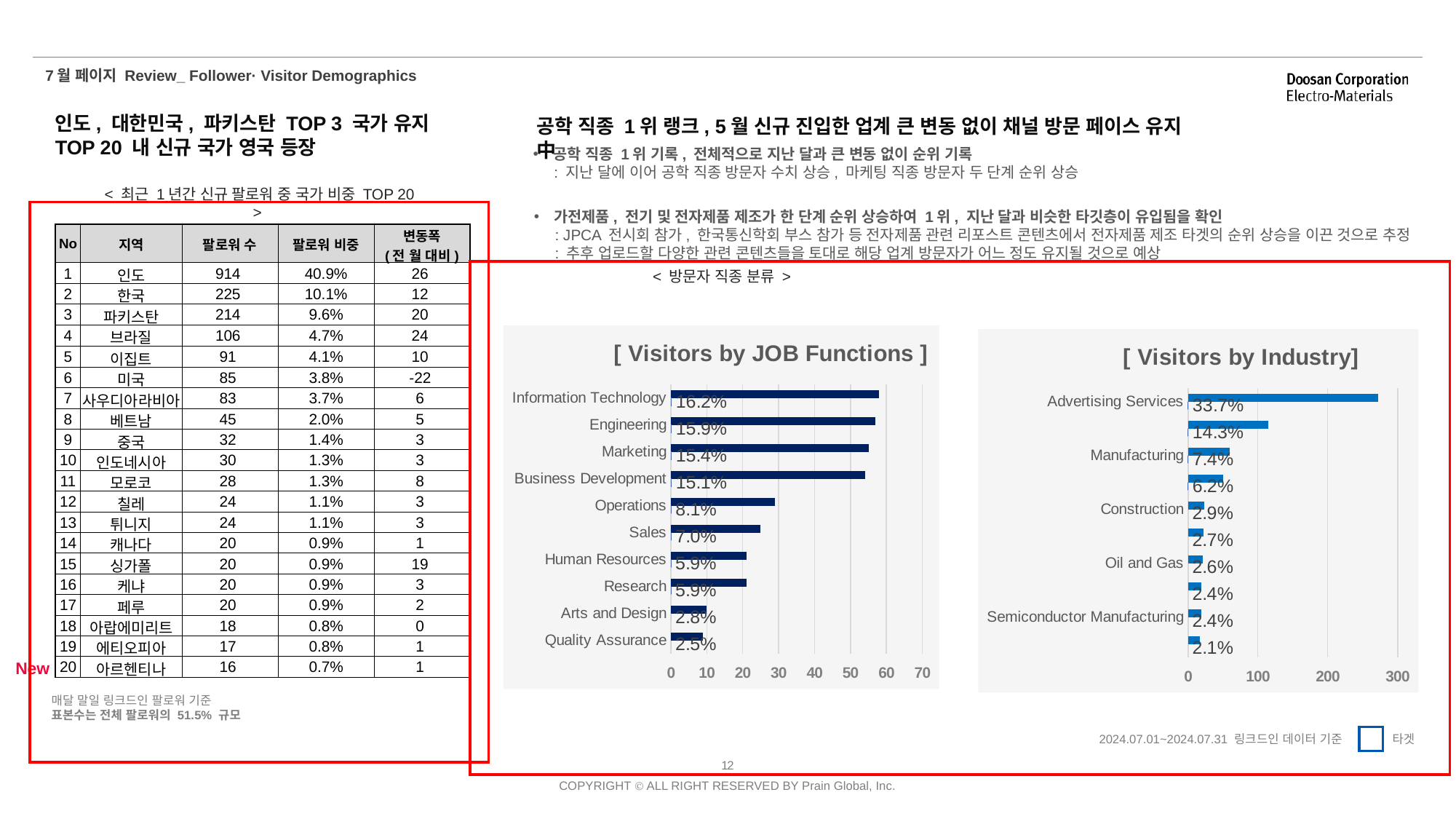

7월 페이지 Review_ Follower· Visitor Demographics
인도, 대한민국, 파키스탄 TOP 3 국가 유지
TOP 20 내 신규 국가 영국 등장
공학 직종 1위 랭크, 5월 신규 진입한 업계 큰 변동 없이 채널 방문 페이스 유지 中
공학 직종 1위 기록, 전체적으로 지난 달과 큰 변동 없이 순위 기록
     : 지난 달에 이어 공학 직종 방문자 수치 상승, 마케팅 직종 방문자 두 단계 순위 상승
 < 최근 1년간 신규 팔로워 중 국가 비중 TOP 20 >

가전제품, 전기 및 전자제품 제조가 한 단계 순위 상승하여 1위, 지난 달과 비슷한 타깃층이 유입됨을 확인
     : JPCA 전시회 참가, 한국통신학회 부스 참가 등 전자제품 관련 리포스트 콘텐츠에서 전자제품 제조 타겟의 순위 상승을 이끈 것으로 추정
     : 추후 업로드할 다양한 관련 콘텐츠들을 토대로 해당 업계 방문자가 어느 정도 유지될 것으로 예상
| No | 지역 | 팔로워 수 | 팔로워 비중 | 변동폭 (전 월 대비) |
| --- | --- | --- | --- | --- |
| 1 | 인도 | 914 | 40.9% | 26 |
| 2 | 한국 | 225 | 10.1% | 12 |
| 3 | 파키스탄 | 214 | 9.6% | 20 |
| 4 | 브라질 | 106 | 4.7% | 24 |
| 5 | 이집트 | 91 | 4.1% | 10 |
| 6 | 미국 | 85 | 3.8% | -22 |
| 7 | 사우디아라비아 | 83 | 3.7% | 6 |
| 8 | 베트남 | 45 | 2.0% | 5 |
| 9 | 중국 | 32 | 1.4% | 3 |
| 10 | 인도네시아 | 30 | 1.3% | 3 |
| 11 | 모로코 | 28 | 1.3% | 8 |
| 12 | 칠레 | 24 | 1.1% | 3 |
| 13 | 튀니지 | 24 | 1.1% | 3 |
| 14 | 캐나다 | 20 | 0.9% | 1 |
| 15 | 싱가폴 | 20 | 0.9% | 19 |
| 16 | 케냐 | 20 | 0.9% | 3 |
| 17 | 페루 | 20 | 0.9% | 2 |
| 18 | 아랍에미리트 | 18 | 0.8% | 0 |
| 19 | 에티오피아 | 17 | 0.8% | 1 |
| 20 | 아르헨티나 | 16 | 0.7% | 1 |

 < 방문자 직종 분류 >

### Chart: [ Visitors by JOB Functions ]

| Category | Total Views | Percentage |
|---|---|---|
| Information Technology | 58.0 | 0.16201117318435754 |
| Engineering | 57.0 | 0.15921787709497207 |
| Marketing | 55.0 | 0.15363128491620112 |
| Business Development | 54.0 | 0.15083798882681565 |
| Operations | 29.0 | 0.08100558659217877 |
| Sales | 25.0 | 0.06983240223463687 |
| Human Resources | 21.0 | 0.05865921787709497 |
| Research | 21.0 | 0.05865921787709497 |
| Arts and Design | 10.0 | 0.027932960893854747 |
| Quality Assurance | 9.0 | 0.025139664804469275 |

### Chart: [ Visitors by Industry]

| Category | Total Views | Percentage |
|---|---|---|
| Advertising Services | 272.0 | 0.33705080545229243 |
| Appliances, Electrical, and Electronics Manufacturing | 115.0 | 0.14250309789343246 |
| Manufacturing | 60.0 | 0.07434944237918216 |
| Human Resources Services | 50.0 | 0.061957868649318466 |
| Construction | 23.0 | 0.028500619578686492 |
| IT Services and IT Consulting | 22.0 | 0.027261462205700124 |
| Oil and Gas | 21.0 | 0.026022304832713755 |
| Software Development | 19.0 | 0.023543990086741014 |
| Semiconductor Manufacturing | 19.0 | 0.023543990086741014 |
| Chemical Manufacturing | 17.0 | 0.021065675340768277 |
New
매달 말일 링크드인 팔로워 기준
표본수는 전체 팔로워의 51.5% 규모
2024.07.01~2024.07.31 링크드인 데이터 기준
타겟